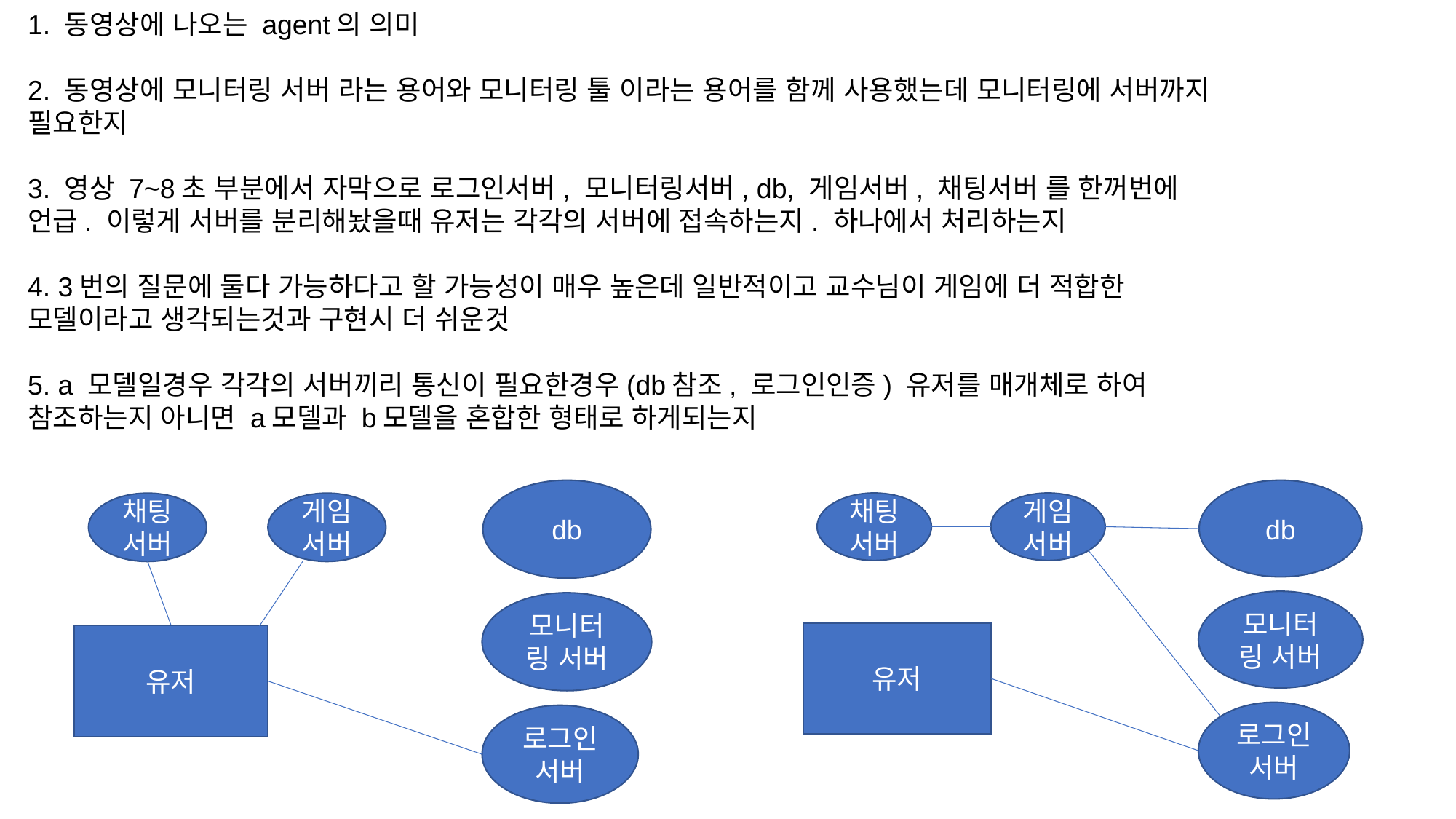

1. 동영상에 나오는 agent의 의미

2. 동영상에 모니터링 서버 라는 용어와 모니터링 툴 이라는 용어를 함께 사용했는데 모니터링에 서버까지 필요한지

3. 영상 7~8초 부분에서 자막으로 로그인서버, 모니터링서버, db, 게임서버, 채팅서버 를 한꺼번에 언급. 이렇게 서버를 분리해놨을때 유저는 각각의 서버에 접속하는지. 하나에서 처리하는지

4. 3번의 질문에 둘다 가능하다고 할 가능성이 매우 높은데 일반적이고 교수님이 게임에 더 적합한 모델이라고 생각되는것과 구현시 더 쉬운것

5. a 모델일경우 각각의 서버끼리 통신이 필요한경우(db참조, 로그인인증) 유저를 매개체로 하여 참조하는지 아니면 a모델과 b모델을 혼합한 형태로 하게되는지
db
채팅서버
게임 서버
모니터링 서버
유저
로그인서버
db
채팅서버
게임 서버
모니터링 서버
유저
로그인서버